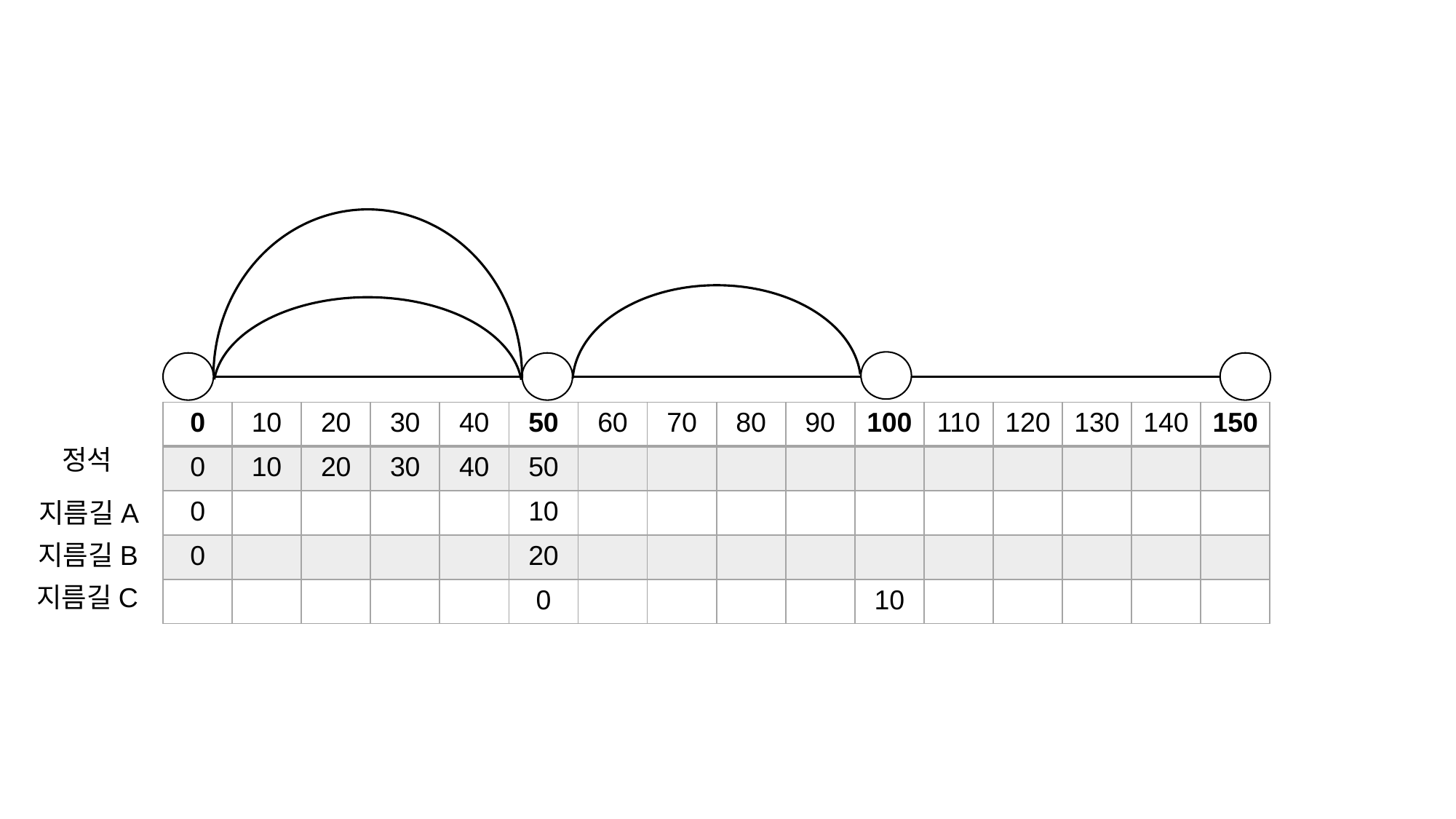

| 0 | 10 | 20 | 30 | 40 | 50 | 60 | 70 | 80 | 90 | 100 | 110 | 120 | 130 | 140 | 150 |
| --- | --- | --- | --- | --- | --- | --- | --- | --- | --- | --- | --- | --- | --- | --- | --- |
| 0 | 10 | 20 | 30 | 40 | 50 |  |  |  |  |  |  |  |  |  |  |
| 0 |  |  |  |  | 10 |  |  |  |  |  |  |  |  |  |  |
| 0 |  |  |  |  | 20 |  |  |  |  |  |  |  |  |  |  |
|  |  |  |  |  | 0 |  |  |  |  | 10 |  |  |  |  |  |
정석
지름길A
지름길B
지름길C